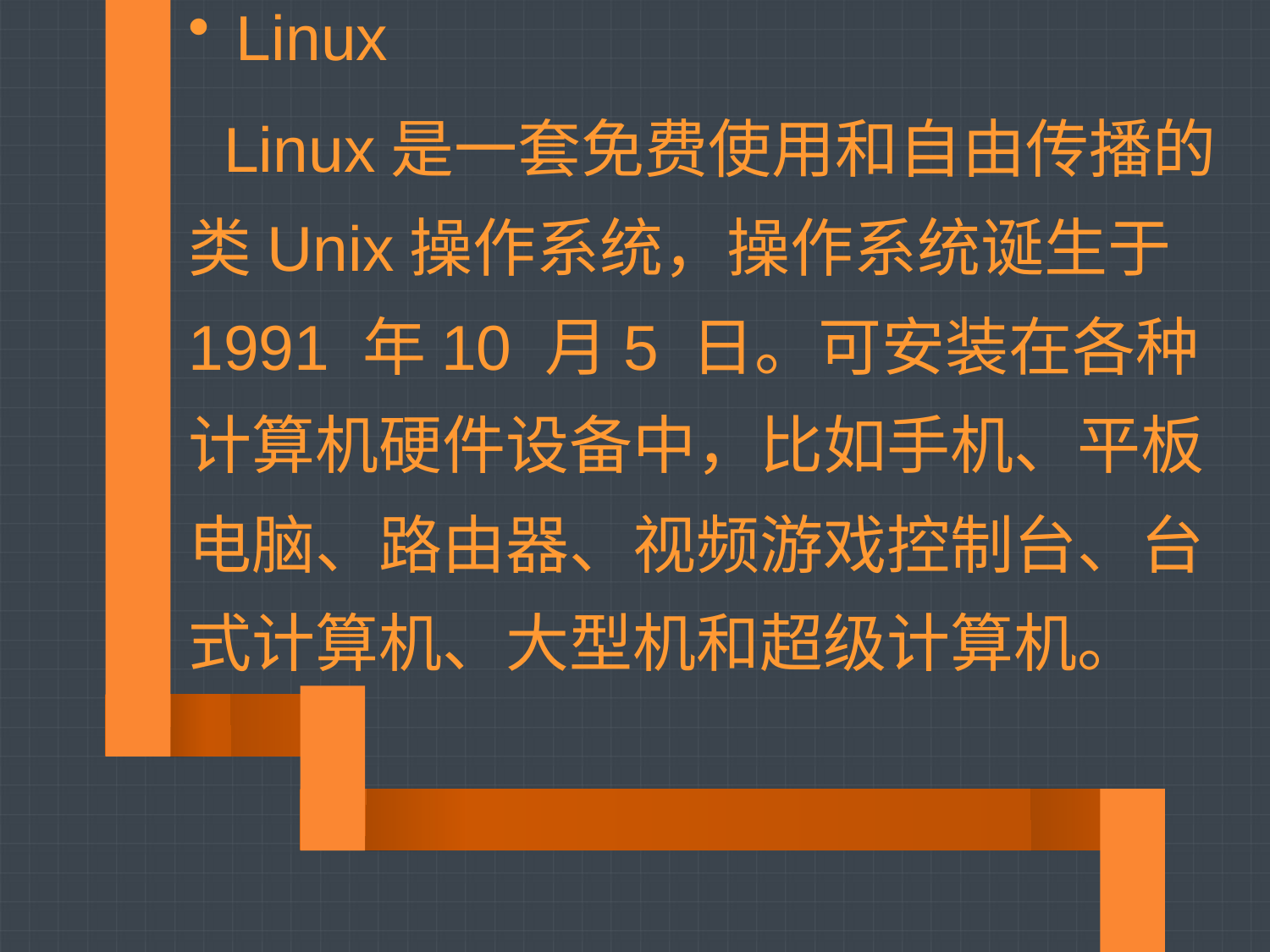

Linux
  Linux是一套免费使用和自由传播的类Unix操作系统，操作系统诞生于1991 年10 月5 日。可安装在各种计算机硬件设备中，比如手机、平板电脑、路由器、视频游戏控制台、台式计算机、大型机和超级计算机。